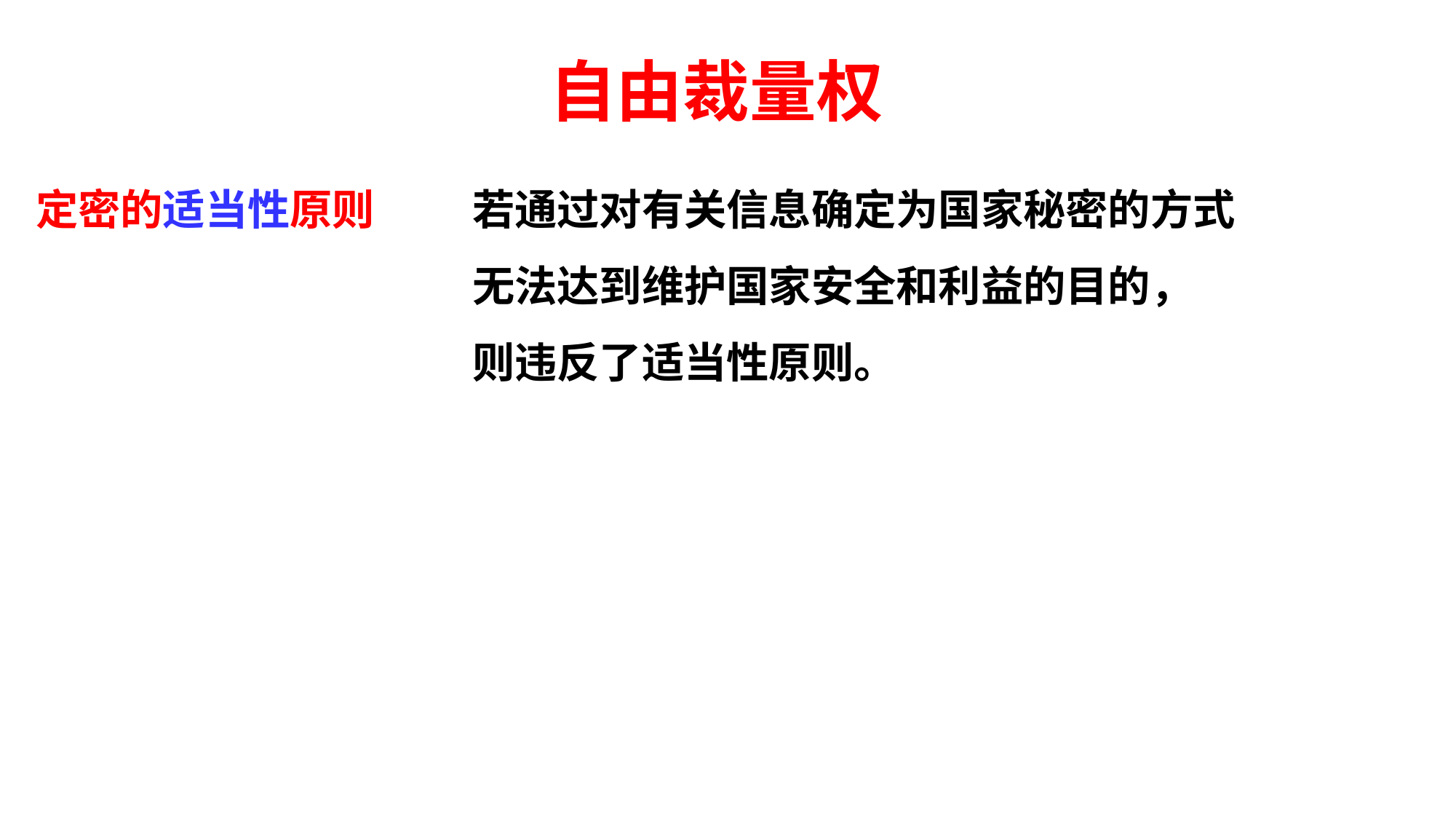

# 自由裁量权
定密的适当性原则	若通过对有关信息确定为国家秘密的方式
				无法达到维护国家安全和利益的目的，
				则违反了适当性原则。